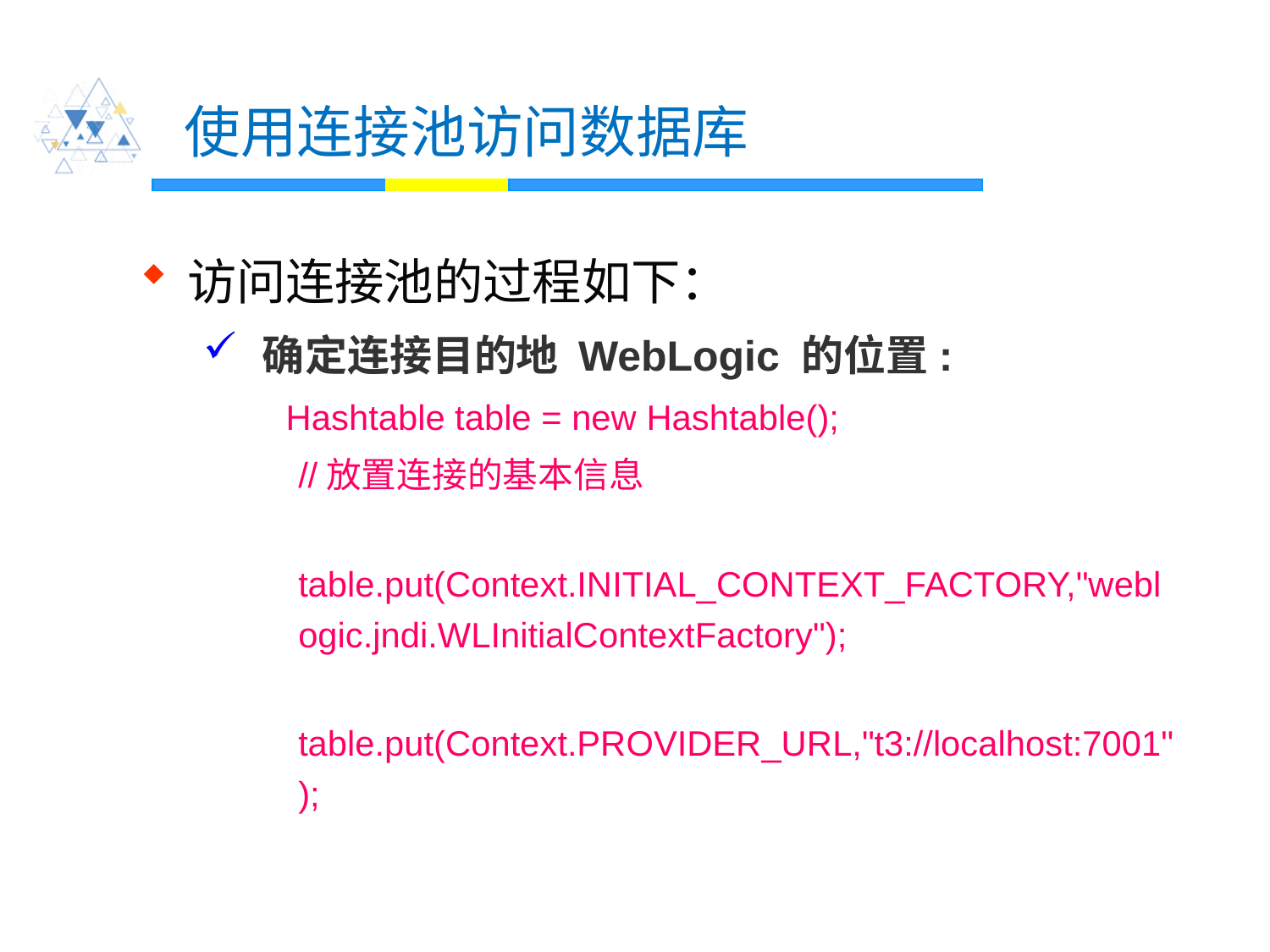

# 使用连接池访问数据库
访问连接池的过程如下：
 确定连接目的地 WebLogic 的位置:
  Hashtable table = new Hashtable();
	//放置连接的基本信息
	table.put(Context.INITIAL_CONTEXT_FACTORY,"weblogic.jndi.WLInitialContextFactory");
  table.put(Context.PROVIDER_URL,"t3://localhost:7001");